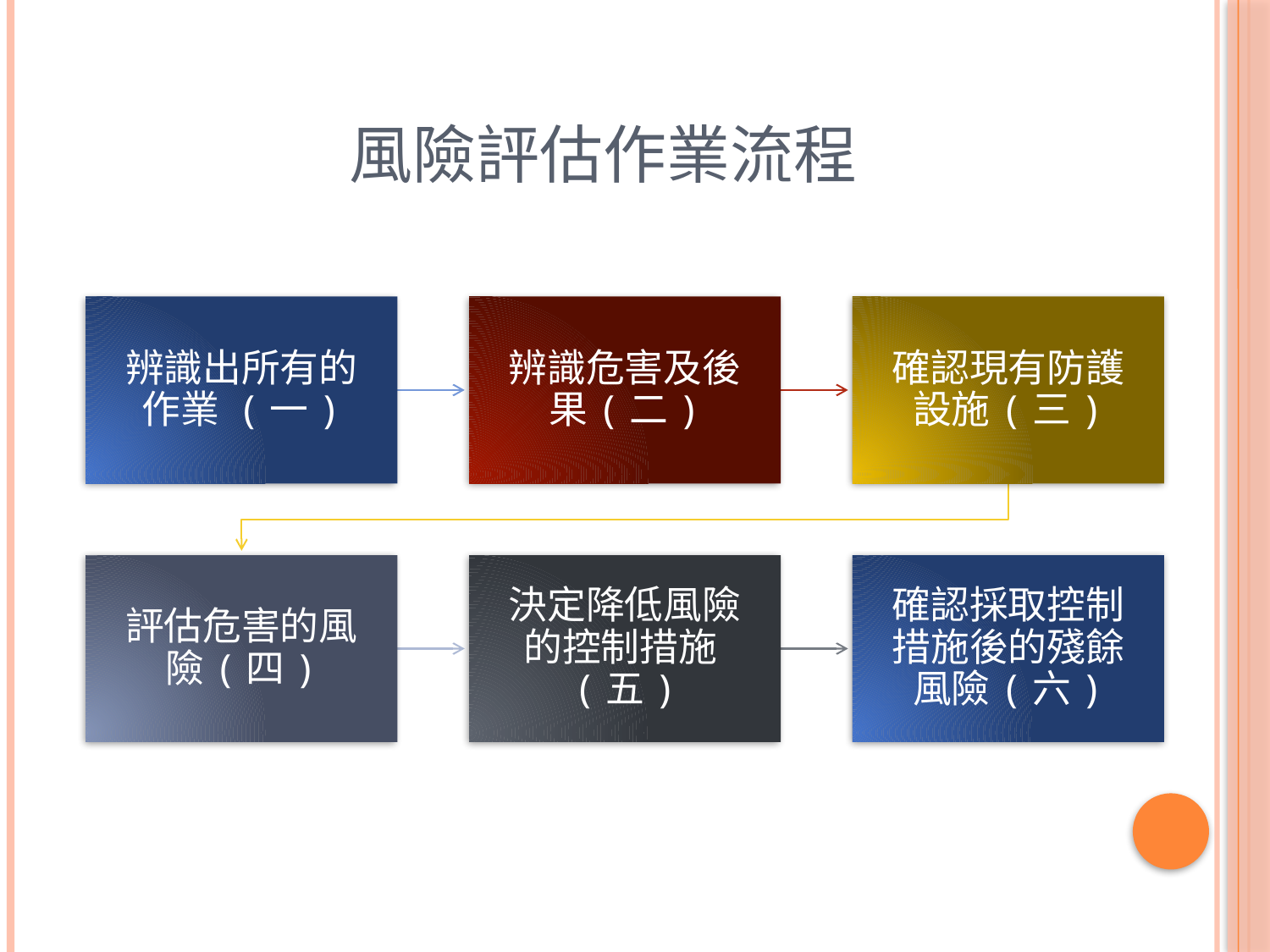

# 風險評估作業流程

辨識出所有的作業 (一)

辨識危害及後果(二)

確認現有防護設施(三)

評估危害的風險(四)

決定降低風險的控制措施(五)
確認採取控制措施後的殘餘風險(六)